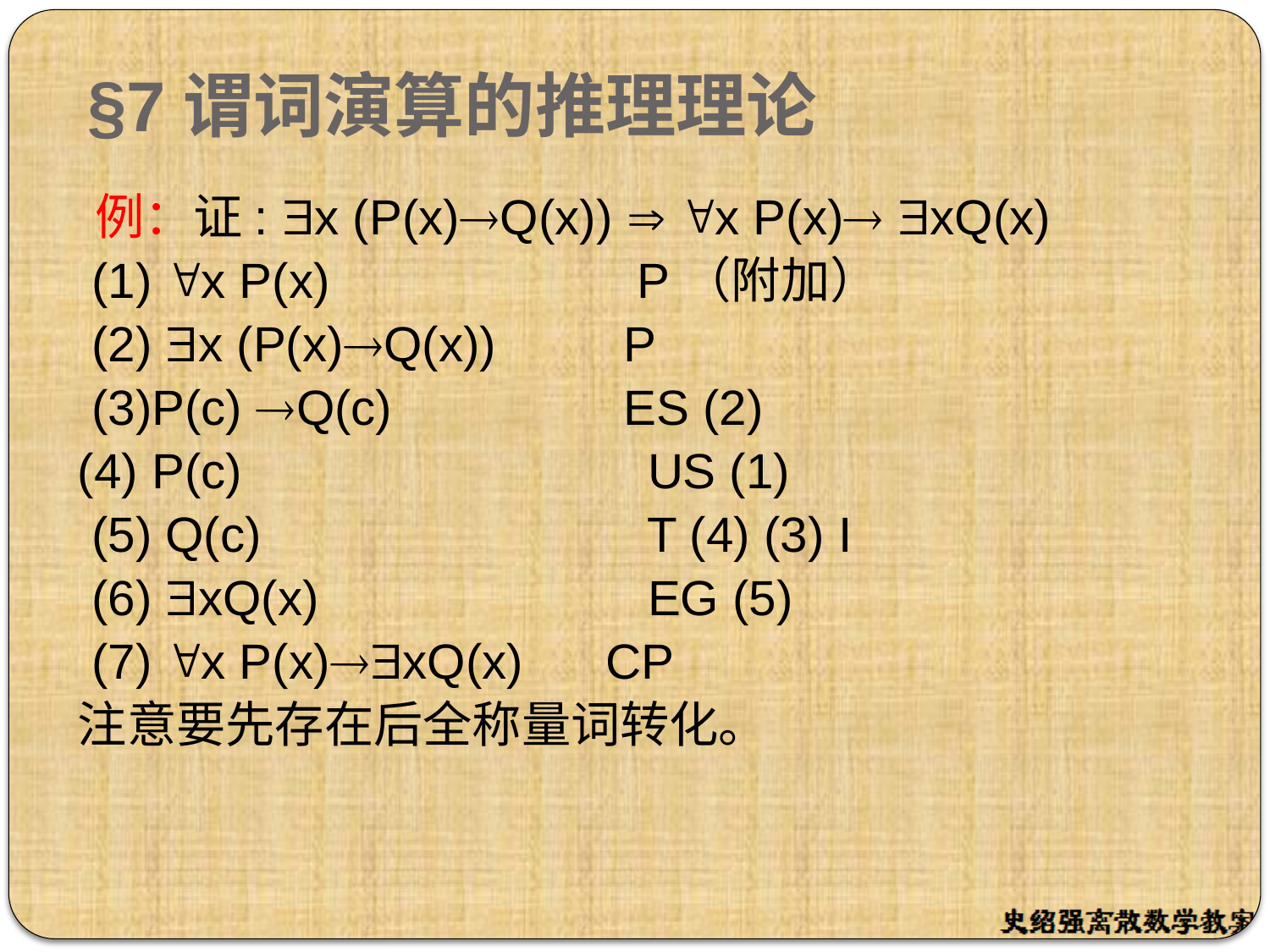

# §7谓词演算的推理理论
 例：证: ∃x (P(x)→Q(x)) ⇒ ∀x P(x)→ ∃xQ(x)
 (1) ∀x P(x)			 P（附加）
 (2) ∃x (P(x)→Q(x)) 	P
 (3)P(c) →Q(c)		ES (2)
(4) P(c)		           US (1)
 (5) Q(c)		           T (4) (3) I
 (6) ∃xQ(x) 		           EG (5)
 (7) ∀x P(x)→∃xQ(x)      CP
注意要先存在后全称量词转化。